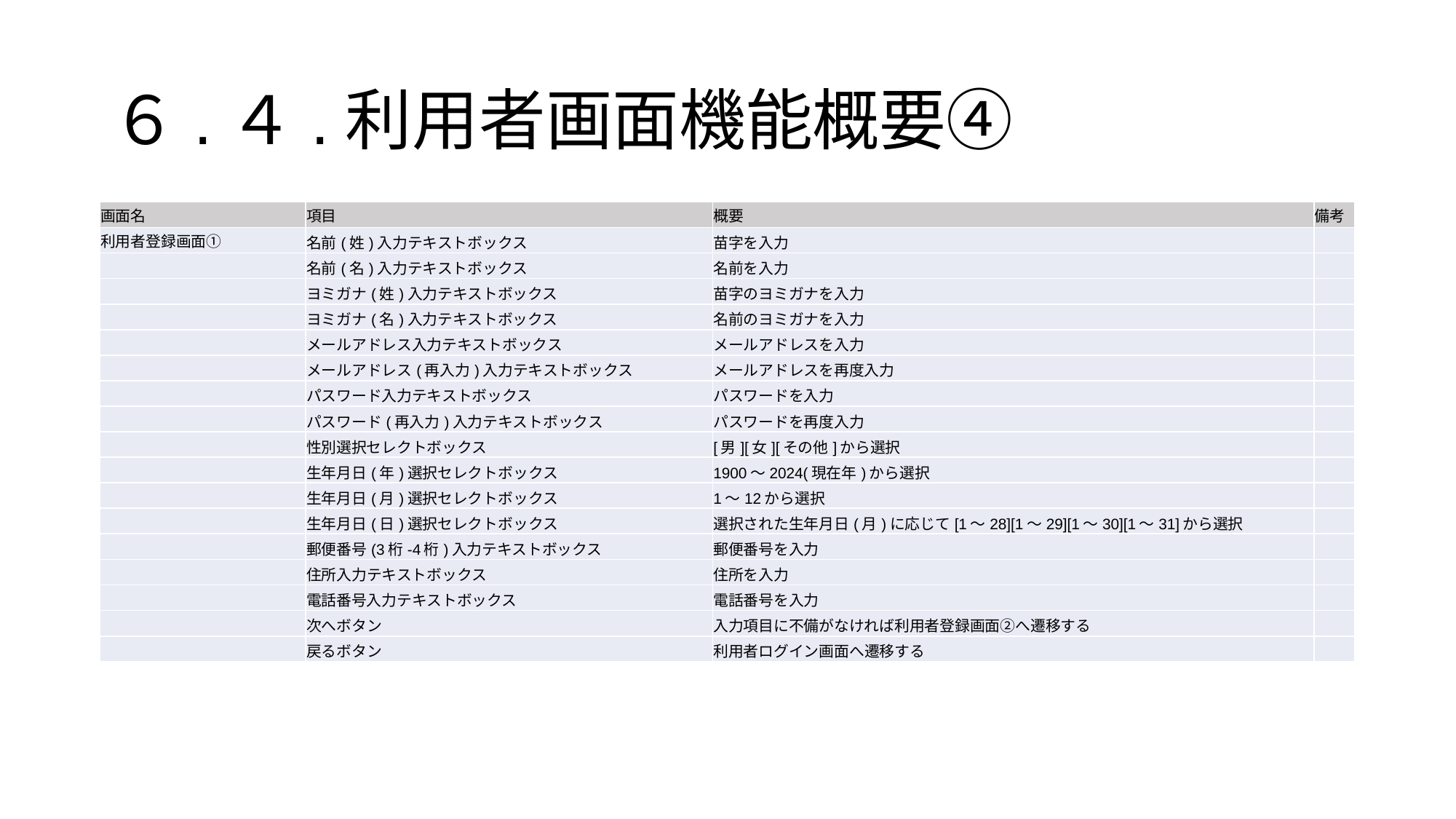

# ６.４.利用者画面機能概要④
| 画面名 | 項目 | 概要 | 備考 |
| --- | --- | --- | --- |
| 利用者登録画面① | 名前(姓)入力テキストボックス | 苗字を入力 |  |
|  | 名前(名)入力テキストボックス | 名前を入力 |  |
|  | ヨミガナ(姓)入力テキストボックス | 苗字のヨミガナを入力 |  |
|  | ヨミガナ(名)入力テキストボックス | 名前のヨミガナを入力 |  |
|  | メールアドレス入力テキストボックス | メールアドレスを入力 |  |
|  | メールアドレス(再入力)入力テキストボックス | メールアドレスを再度入力 |  |
|  | パスワード入力テキストボックス | パスワードを入力 |  |
|  | パスワード(再入力)入力テキストボックス | パスワードを再度入力 |  |
|  | 性別選択セレクトボックス | [男][女][その他]から選択 |  |
|  | 生年月日(年)選択セレクトボックス | 1900～2024(現在年)から選択 |  |
|  | 生年月日(月)選択セレクトボックス | 1～12から選択 |  |
|  | 生年月日(日)選択セレクトボックス | 選択された生年月日(月)に応じて[1～28][1～29][1～30][1～31]から選択 |  |
|  | 郵便番号(3桁-4桁)入力テキストボックス | 郵便番号を入力 |  |
|  | 住所入力テキストボックス | 住所を入力 |  |
|  | 電話番号入力テキストボックス | 電話番号を入力 |  |
|  | 次へボタン | 入力項目に不備がなければ利用者登録画面②へ遷移する |  |
|  | 戻るボタン | 利用者ログイン画面へ遷移する |  |